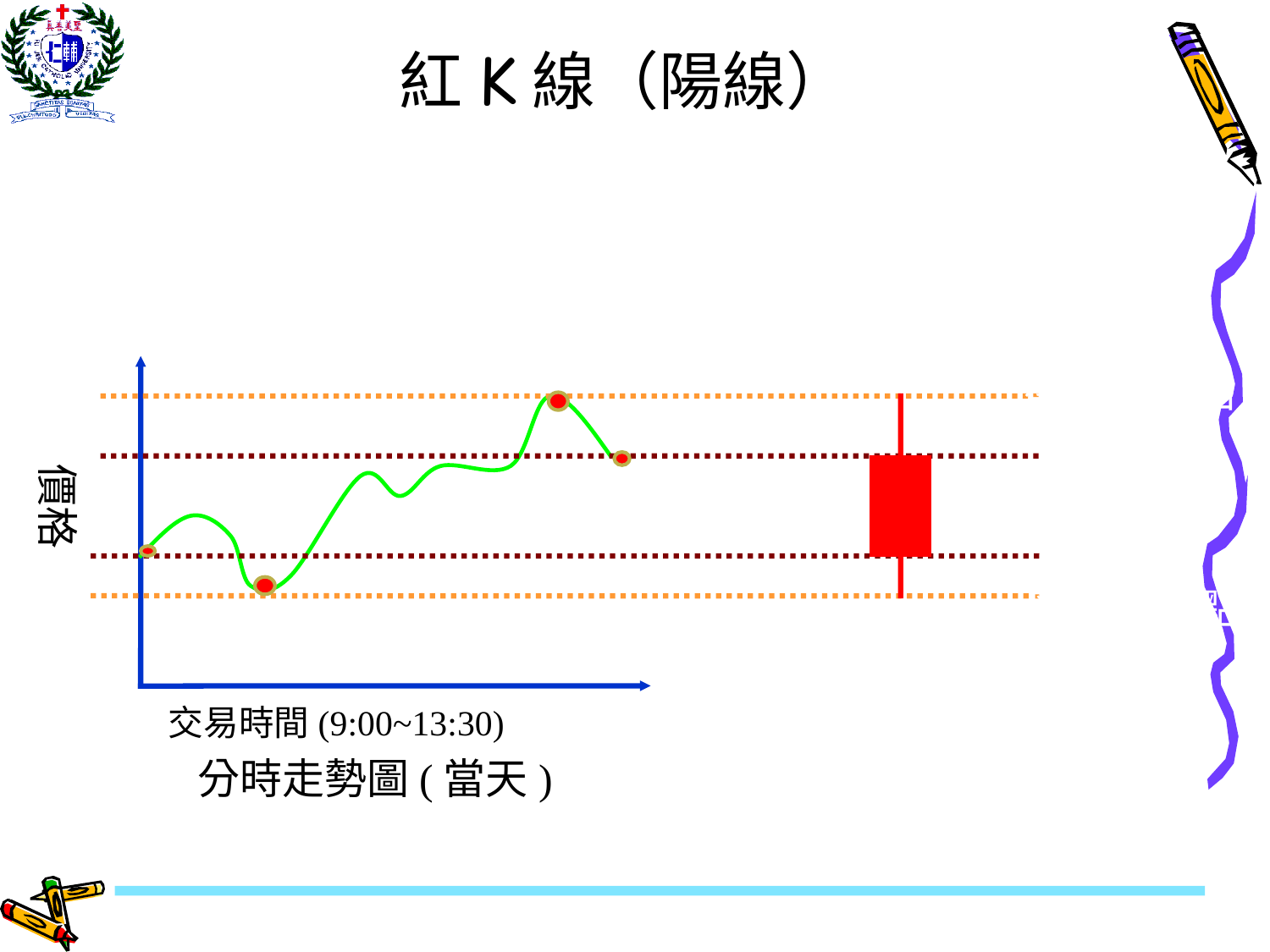

# 紅K線（陽線）

盤中最高點

收盤點
價格

開盤點

盤中最低點

交易時間(9:00~13:30)
分時走勢圖(當天)